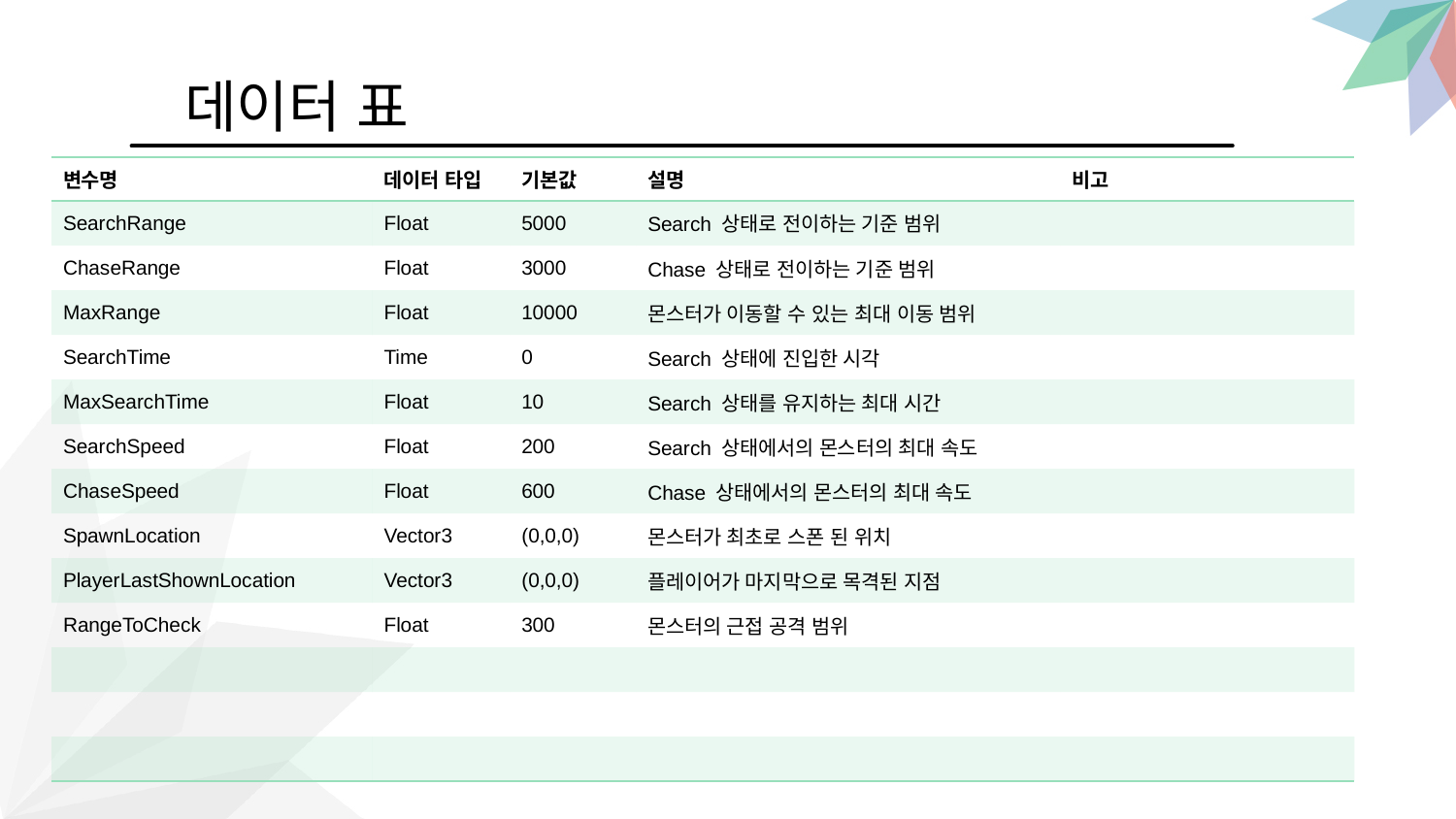

데이터 표
| 변수명 | 데이터 타입 | 기본값 | 설명 | 비고 |
| --- | --- | --- | --- | --- |
| SearchRange | Float | 5000 | Search 상태로 전이하는 기준 범위 |  |
| ChaseRange | Float | 3000 | Chase 상태로 전이하는 기준 범위 |  |
| MaxRange | Float | 10000 | 몬스터가 이동할 수 있는 최대 이동 범위 |  |
| SearchTime | Time | 0 | Search 상태에 진입한 시각 |  |
| MaxSearchTime | Float | 10 | Search 상태를 유지하는 최대 시간 |  |
| SearchSpeed | Float | 200 | Search 상태에서의 몬스터의 최대 속도 |  |
| ChaseSpeed | Float | 600 | Chase 상태에서의 몬스터의 최대 속도 |  |
| SpawnLocation | Vector3 | (0,0,0) | 몬스터가 최초로 스폰 된 위치 |  |
| PlayerLastShownLocation | Vector3 | (0,0,0) | 플레이어가 마지막으로 목격된 지점 |  |
| RangeToCheck | Float | 300 | 몬스터의 근접 공격 범위 |  |
|  |  |  |  |  |
|  |  |  |  |  |
|  |  |  |  |  |